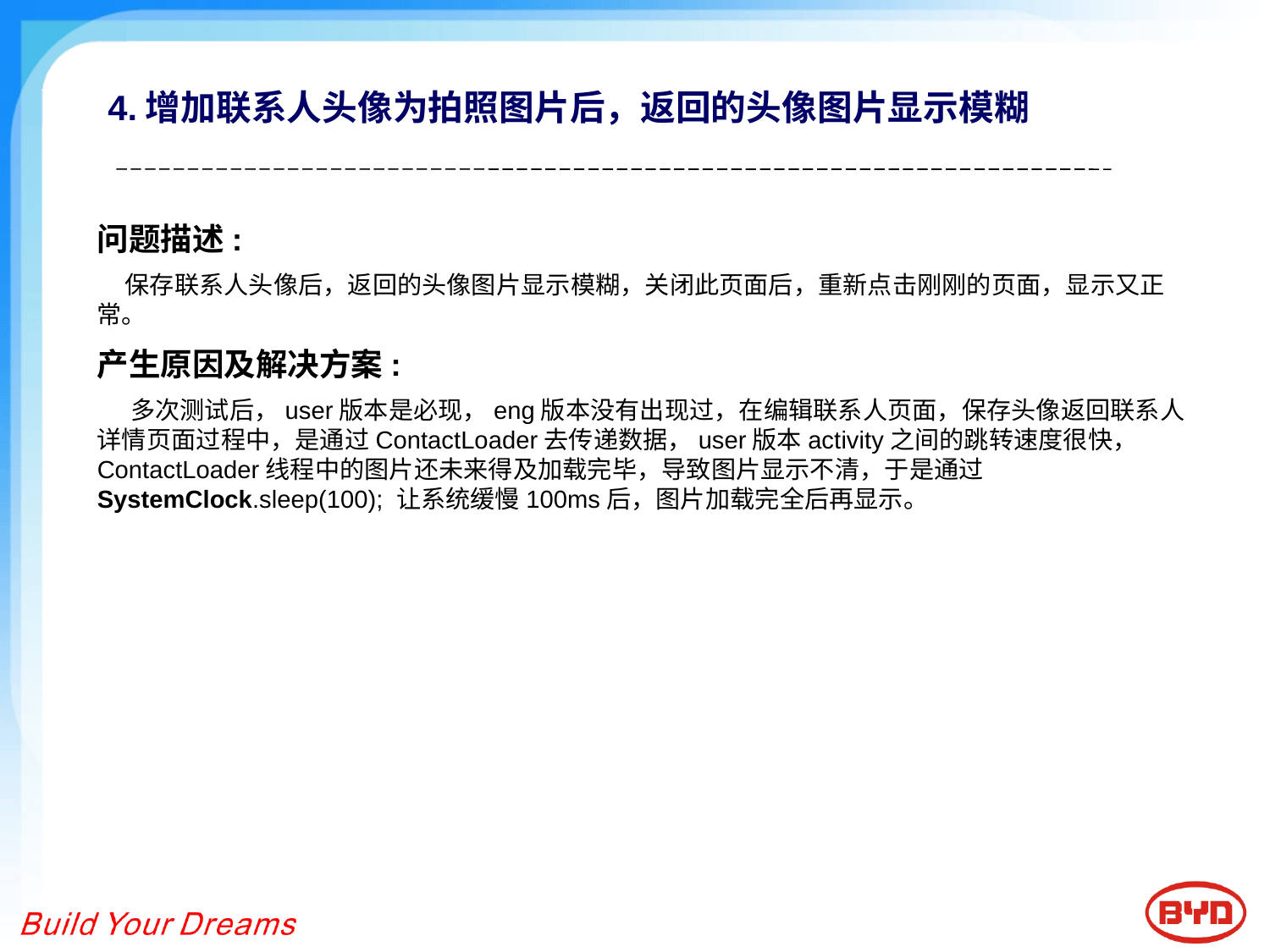

4.增加联系人头像为拍照图片后，返回的头像图片显示模糊

问题描述:
    保存联系人头像后，返回的头像图片显示模糊，关闭此页面后，重新点击刚刚的页面，显示又正常。
产生原因及解决方案:
     多次测试后，user版本是必现，eng版本没有出现过，在编辑联系人页面，保存头像返回联系人详情页面过程中，是通过ContactLoader去传递数据，user版本activity之间的跳转速度很快， ContactLoader线程中的图片还未来得及加载完毕，导致图片显示不清，于是通过SystemClock.sleep(100); 让系统缓慢100ms后，图片加载完全后再显示。